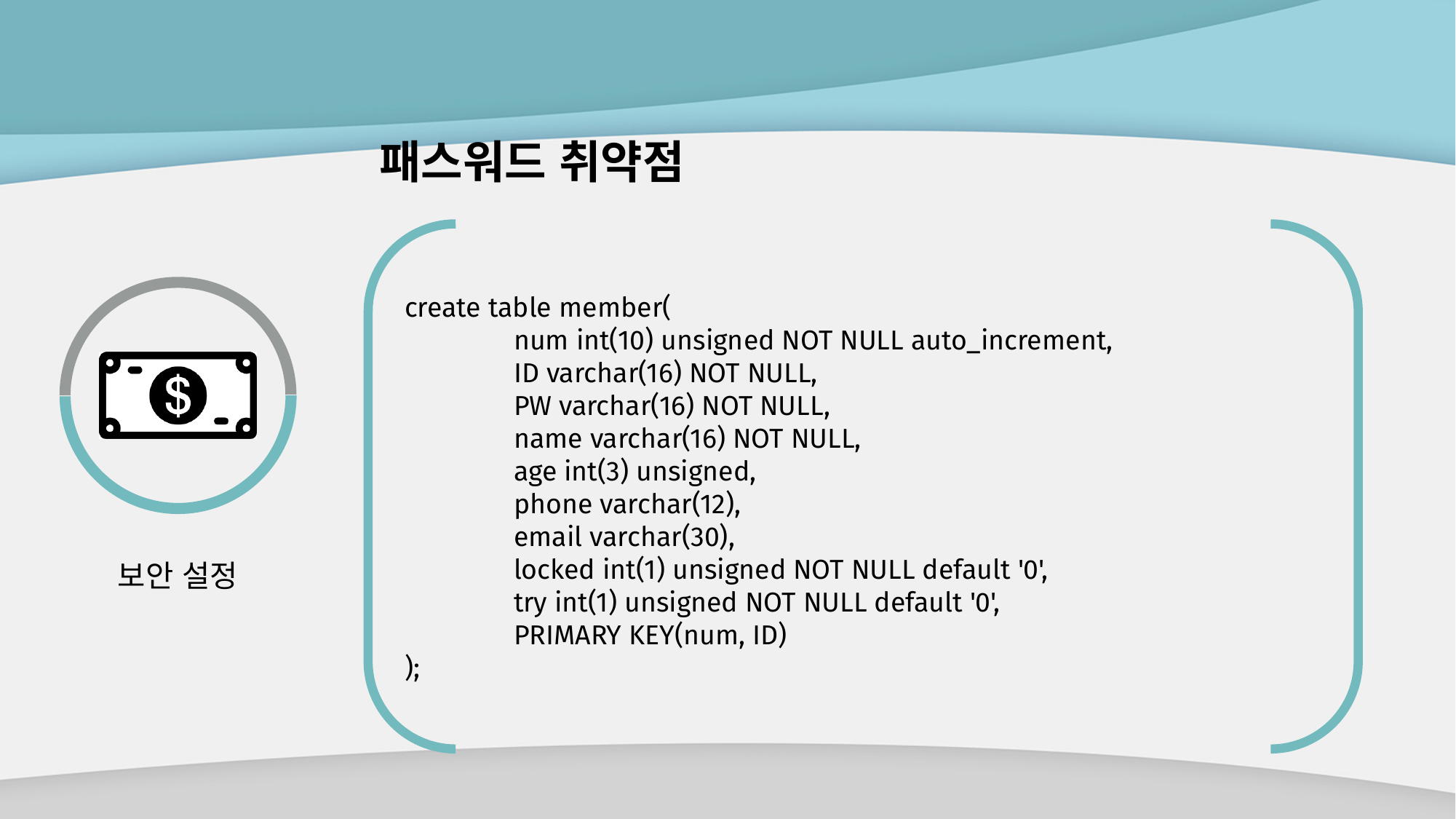

# 패스워드 취약점
create table member(
	num int(10) unsigned NOT NULL auto_increment,
	ID varchar(16) NOT NULL,
	PW varchar(16) NOT NULL,
	name varchar(16) NOT NULL,
	age int(3) unsigned,
	phone varchar(12),
	email varchar(30),
	locked int(1) unsigned NOT NULL default '0',
	try int(1) unsigned NOT NULL default '0',
	PRIMARY KEY(num, ID)
);